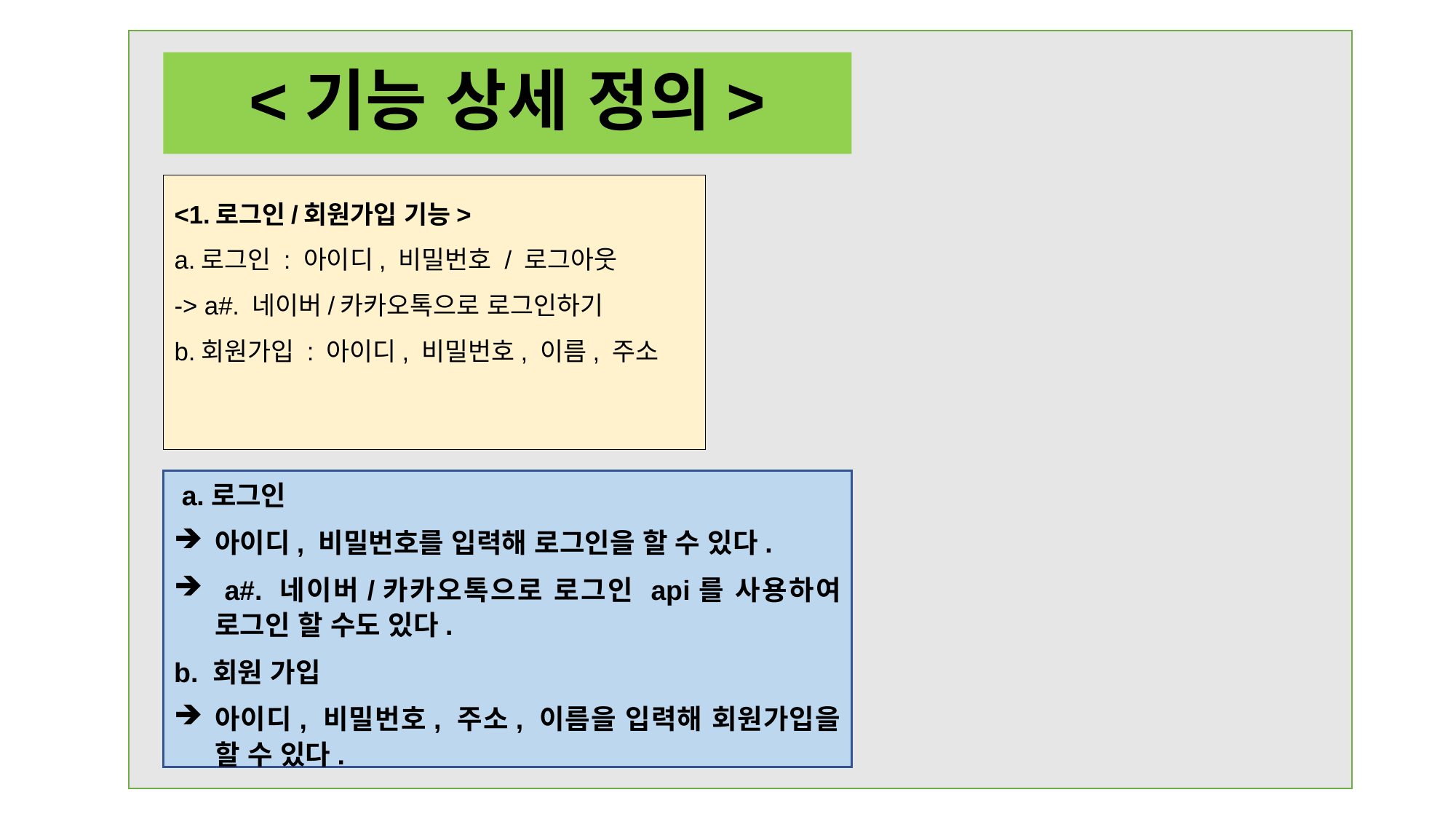

<기능 상세 정의>
# <1.로그인/회원가입 기능> a.로그인 : 아이디, 비밀번호 / 로그아웃 -> a#. 네이버/카카오톡으로 로그인하기 b.회원가입 : 아이디, 비밀번호, 이름, 주소
 a.로그인
아이디, 비밀번호를 입력해 로그인을 할 수 있다.
 a#. 네이버/카카오톡으로 로그인 api를 사용하여 로그인 할 수도 있다.
b. 회원 가입
아이디, 비밀번호, 주소, 이름을 입력해 회원가입을 할 수 있다.